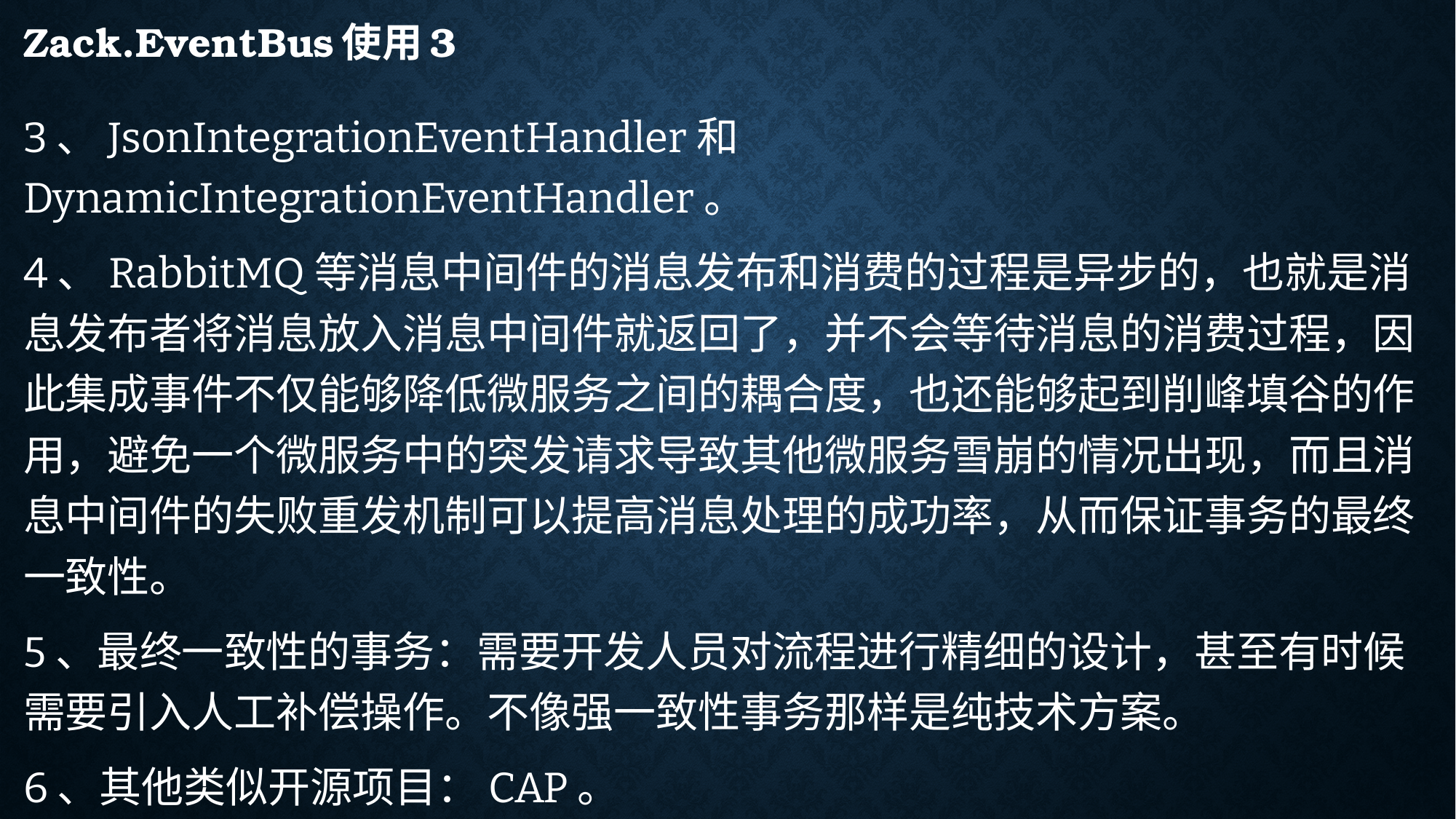

# Zack.EventBus使用3
3、JsonIntegrationEventHandler和DynamicIntegrationEventHandler。
4、RabbitMQ等消息中间件的消息发布和消费的过程是异步的，也就是消息发布者将消息放入消息中间件就返回了，并不会等待消息的消费过程，因此集成事件不仅能够降低微服务之间的耦合度，也还能够起到削峰填谷的作用，避免一个微服务中的突发请求导致其他微服务雪崩的情况出现，而且消息中间件的失败重发机制可以提高消息处理的成功率，从而保证事务的最终一致性。
5、最终一致性的事务：需要开发人员对流程进行精细的设计，甚至有时候需要引入人工补偿操作。不像强一致性事务那样是纯技术方案。
6、其他类似开源项目：CAP。